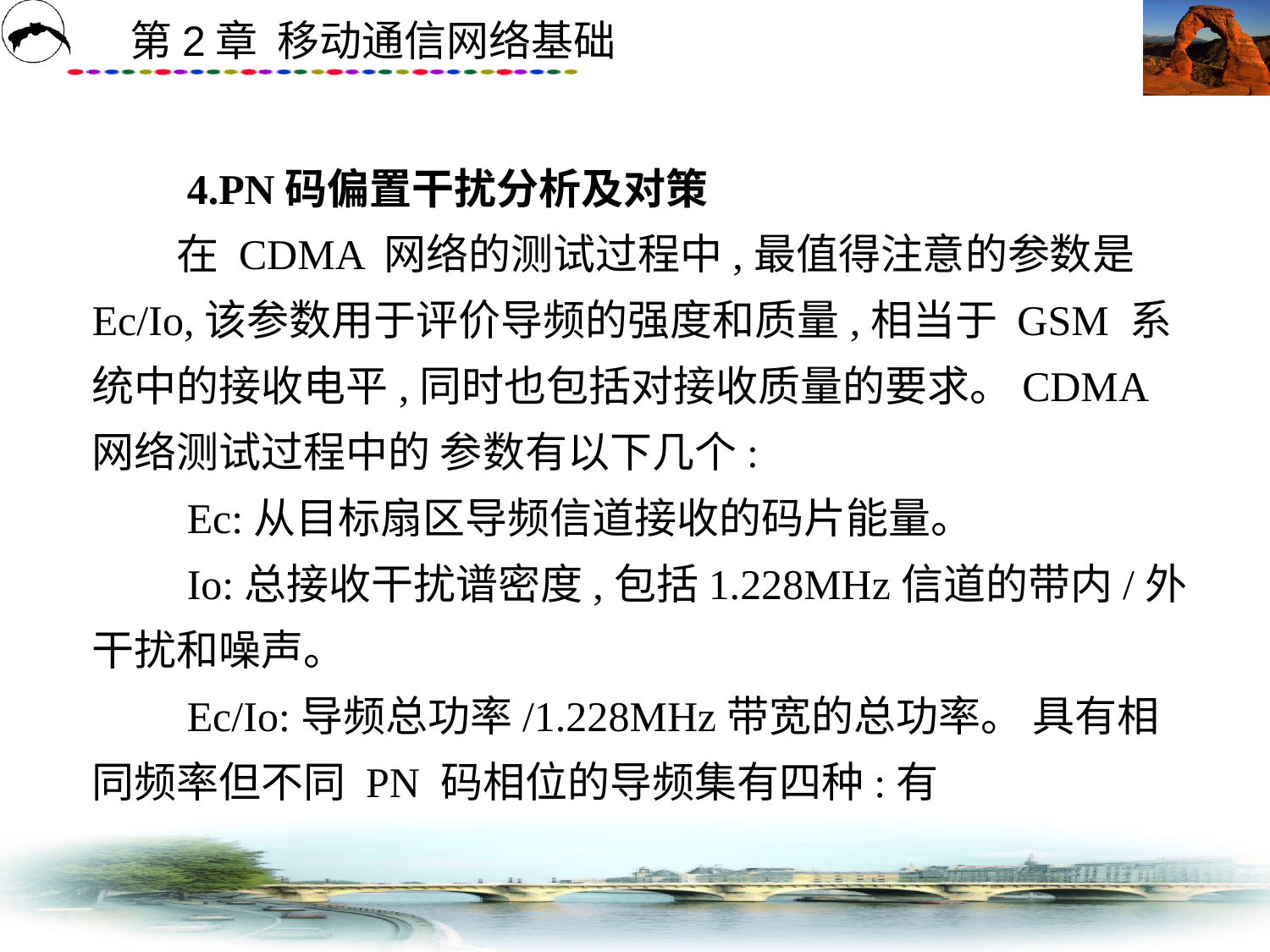

# 4.PN码偏置干扰分析及对策 　　在 CDMA 网络的测试过程中,最值得注意的参数是 Ec/Io,该参数用于评价导频的强度和质量,相当于 GSM 系统中的接收电平,同时也包括对接收质量的要求。CDMA 网络测试过程中的 参数有以下几个: 　　Ec:从目标扇区导频信道接收的码片能量。 　　Io:总接收干扰谱密度,包括1.228MHz信道的带内/外干扰和噪声。 　　Ec/Io:导频总功率/1.228MHz带宽的总功率。 具有相同频率但不同 PN 码相位的导频集有四种:有